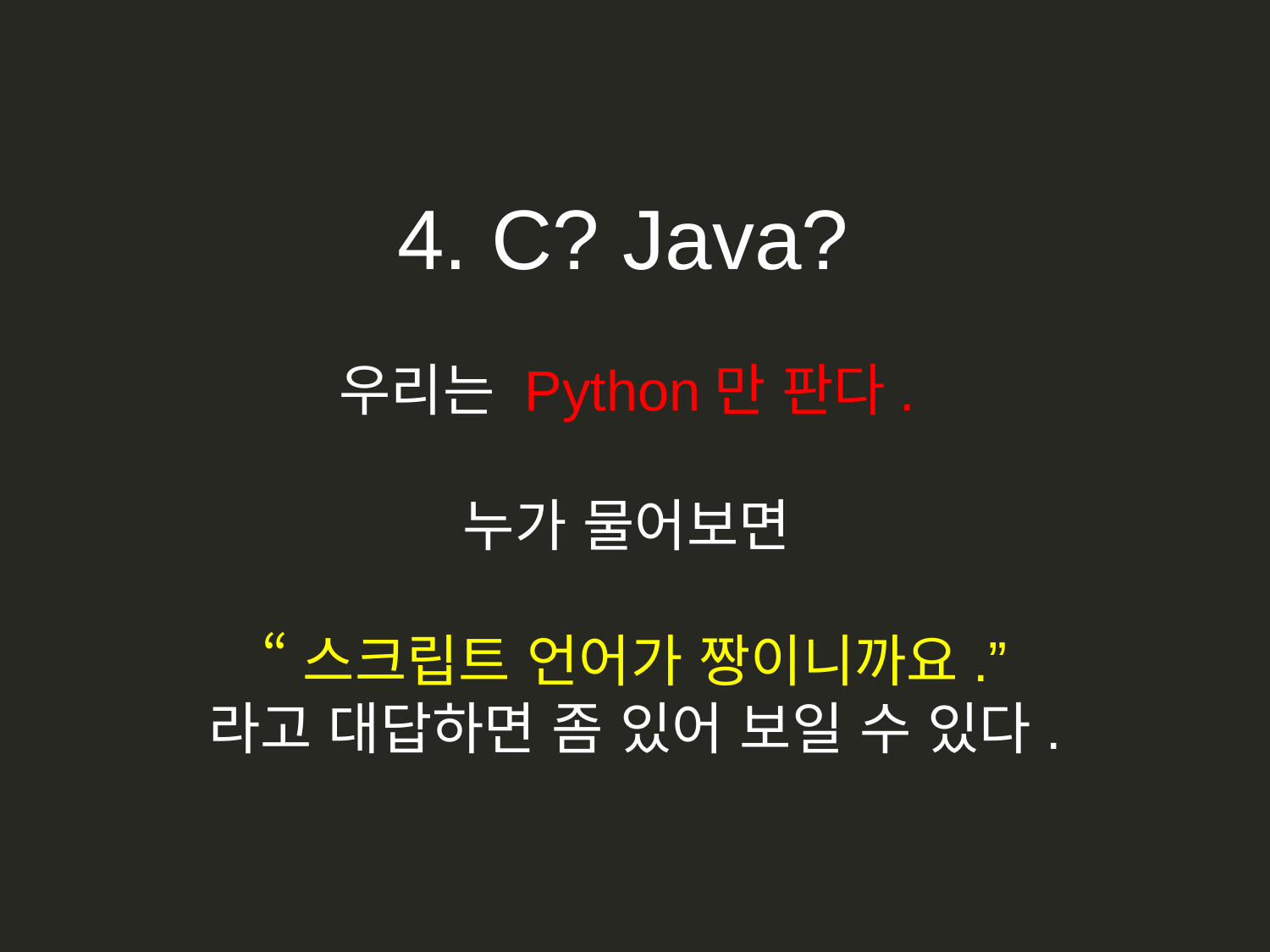

4. C? Java?

우리는 Python만 판다.

누가 물어보면

“스크립트 언어가 짱이니까요.”
라고 대답하면 좀 있어 보일 수 있다.